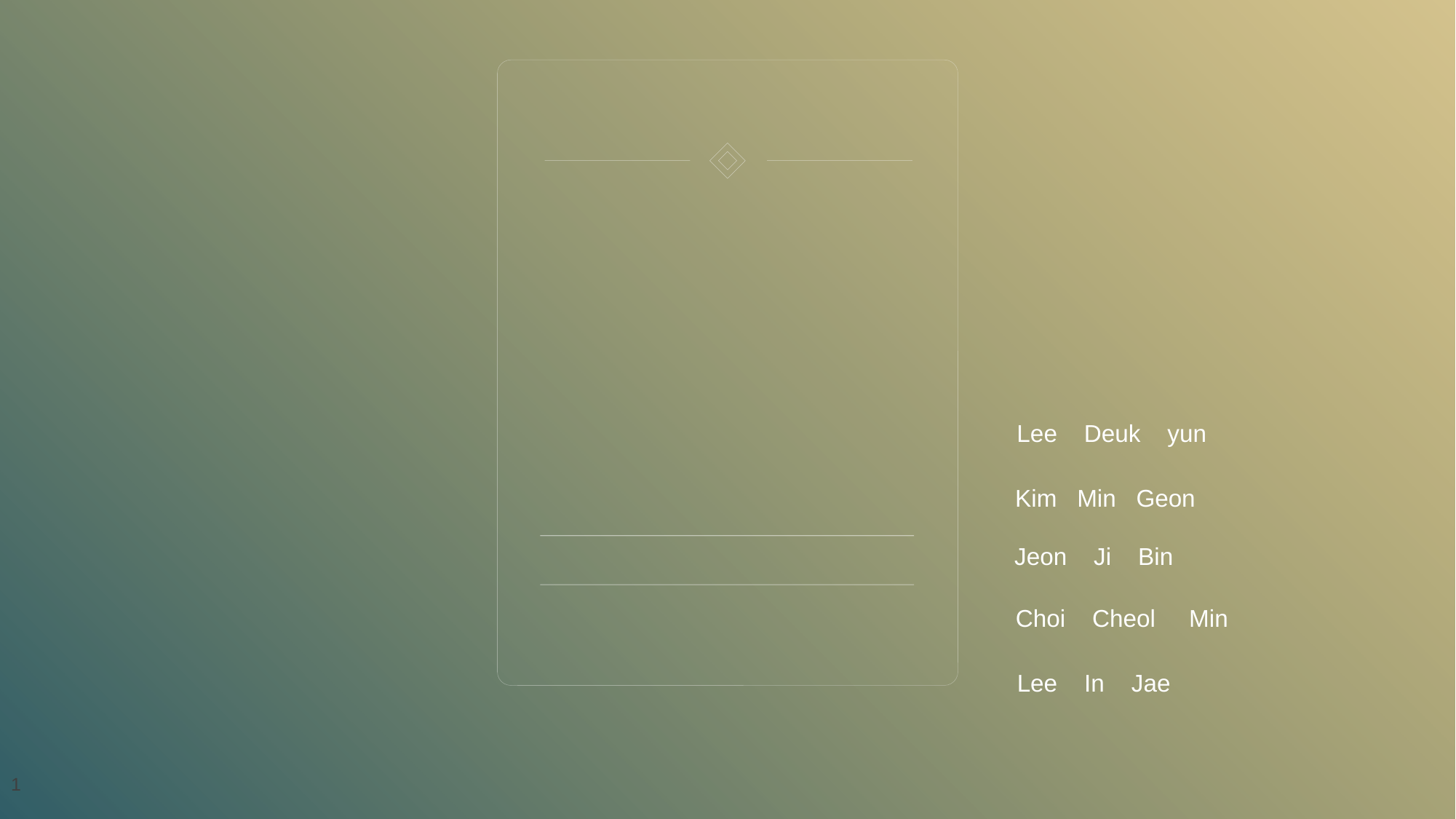

# COWTHEHERO GAME PROJECT
Lee    Deuk    yun
Kim   Min   Geon
Jeon    Ji    Bin
4조
Choi    Cheol     Min
Lee    In    Jae
1